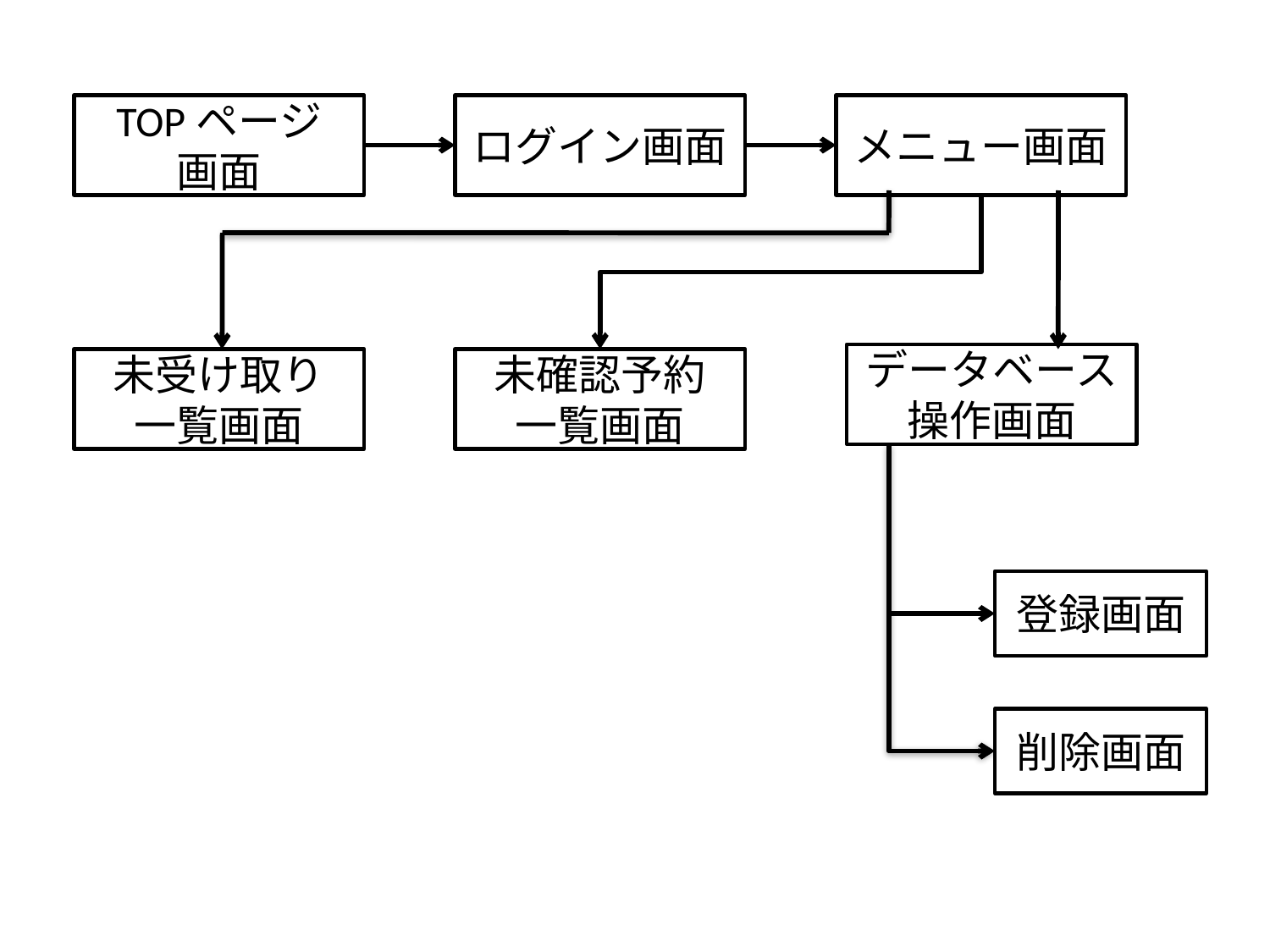

TOPページ
画面
ログイン画面
メニュー画面
データベース
操作画面
未受け取り
一覧画面
未確認予約
一覧画面
登録画面
削除画面